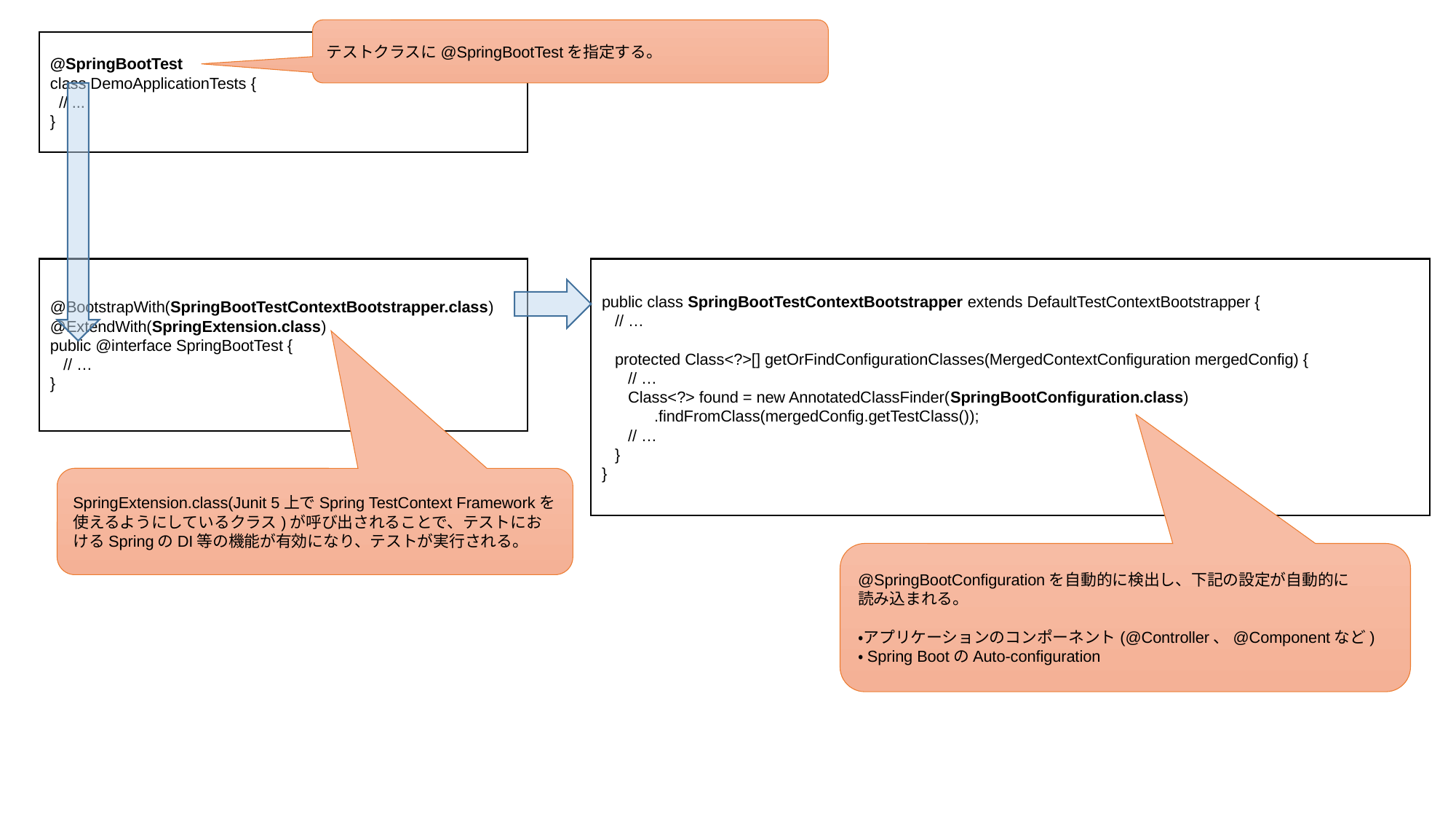

テストクラスに@SpringBootTestを指定する。
@SpringBootTest
class DemoApplicationTests {
  // ...
}

@BootstrapWith(SpringBootTestContextBootstrapper.class)
@ExtendWith(SpringExtension.class)
public @interface SpringBootTest {
   // …
}
public class SpringBootTestContextBootstrapper extends DefaultTestContextBootstrapper {
   // …

   protected Class<?>[] getOrFindConfigurationClasses(MergedContextConfiguration mergedConfig) {
      // …
      Class<?> found = new AnnotatedClassFinder(SpringBootConfiguration.class)
            .findFromClass(mergedConfig.getTestClass());
      // …
   }
}

SpringExtension.class(Junit 5上でSpring TestContext Frameworkを使えるようにしているクラス)が呼び出されることで、テストにおけるSpringのDI等の機能が有効になり、テストが実行される。
@SpringBootConfigurationを自動的に検出し、下記の設定が自動的に
読み込まれる。

・アプリケーションのコンポーネント(@Controller、@Componentなど)
・Spring BootのAuto-configuration